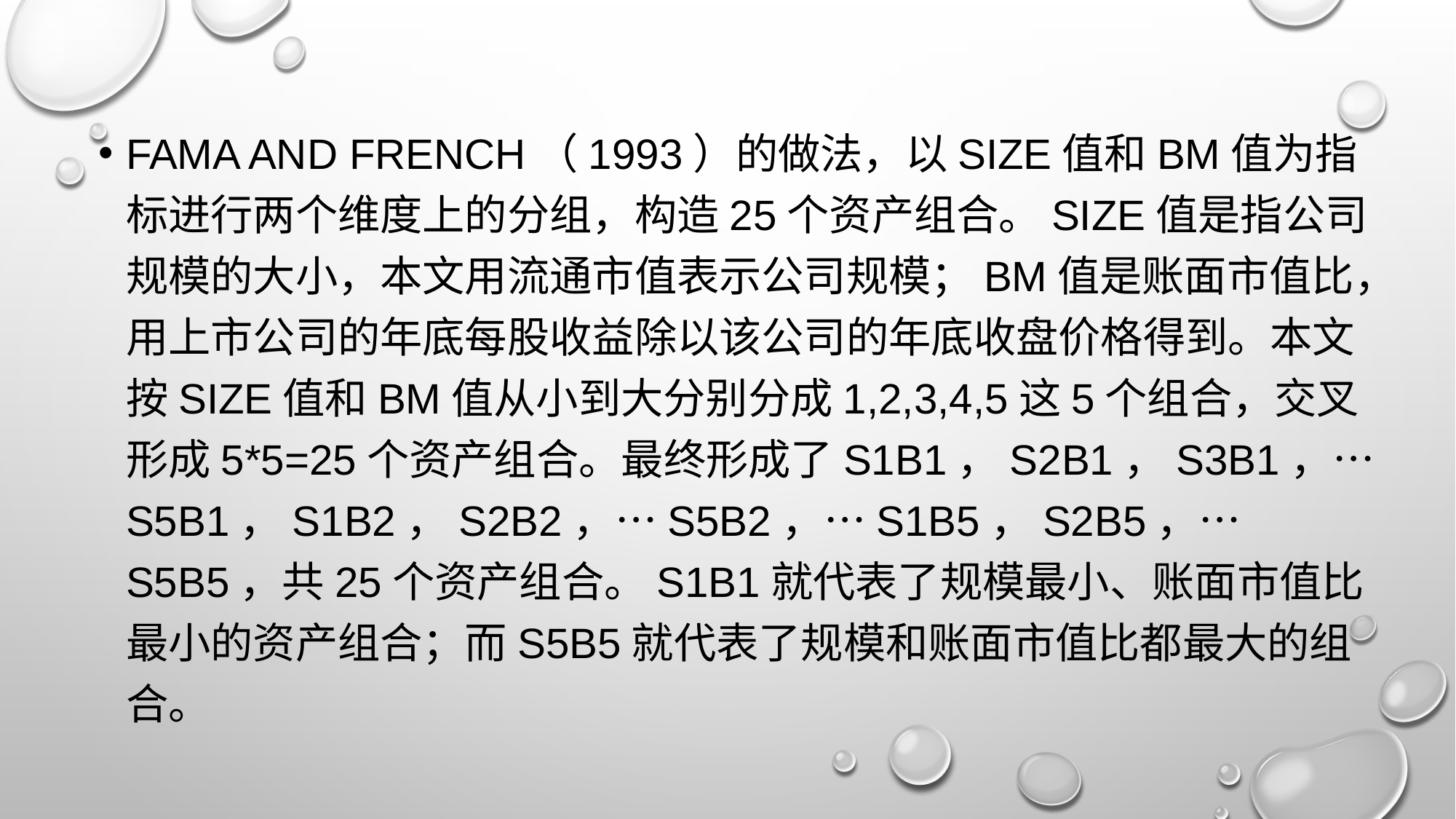

Fama and French（1993）的做法，以SIZE值和BM值为指标进行两个维度上的分组，构造25个资产组合。SIZE值是指公司规模的大小，本文用流通市值表示公司规模；BM值是账面市值比，用上市公司的年底每股收益除以该公司的年底收盘价格得到。本文按SIZE值和BM值从小到大分别分成1,2,3,4,5这5个组合，交叉形成5*5=25个资产组合。最终形成了S1B1，S2B1，S3B1，…S5B1，S1B2，S2B2，…S5B2，…S1B5，S2B5，…S5B5，共25个资产组合。S1B1就代表了规模最小、账面市值比最小的资产组合；而S5B5就代表了规模和账面市值比都最大的组合。